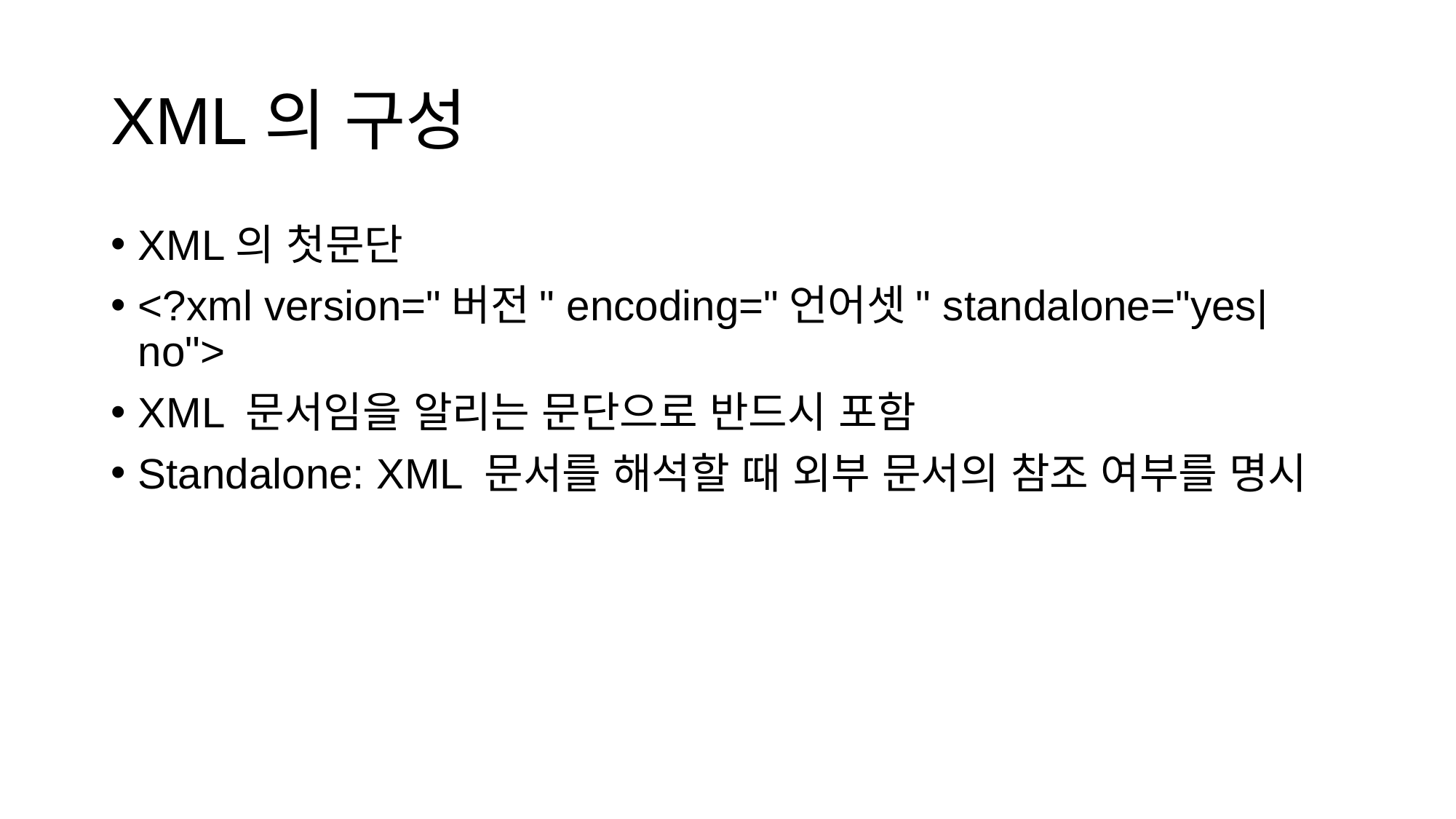

# XML의 구성
XML의 첫문단
<?xml version="버전" encoding="언어셋" standalone="yes|no">
XML 문서임을 알리는 문단으로 반드시 포함
Standalone: XML 문서를 해석할 때 외부 문서의 참조 여부를 명시